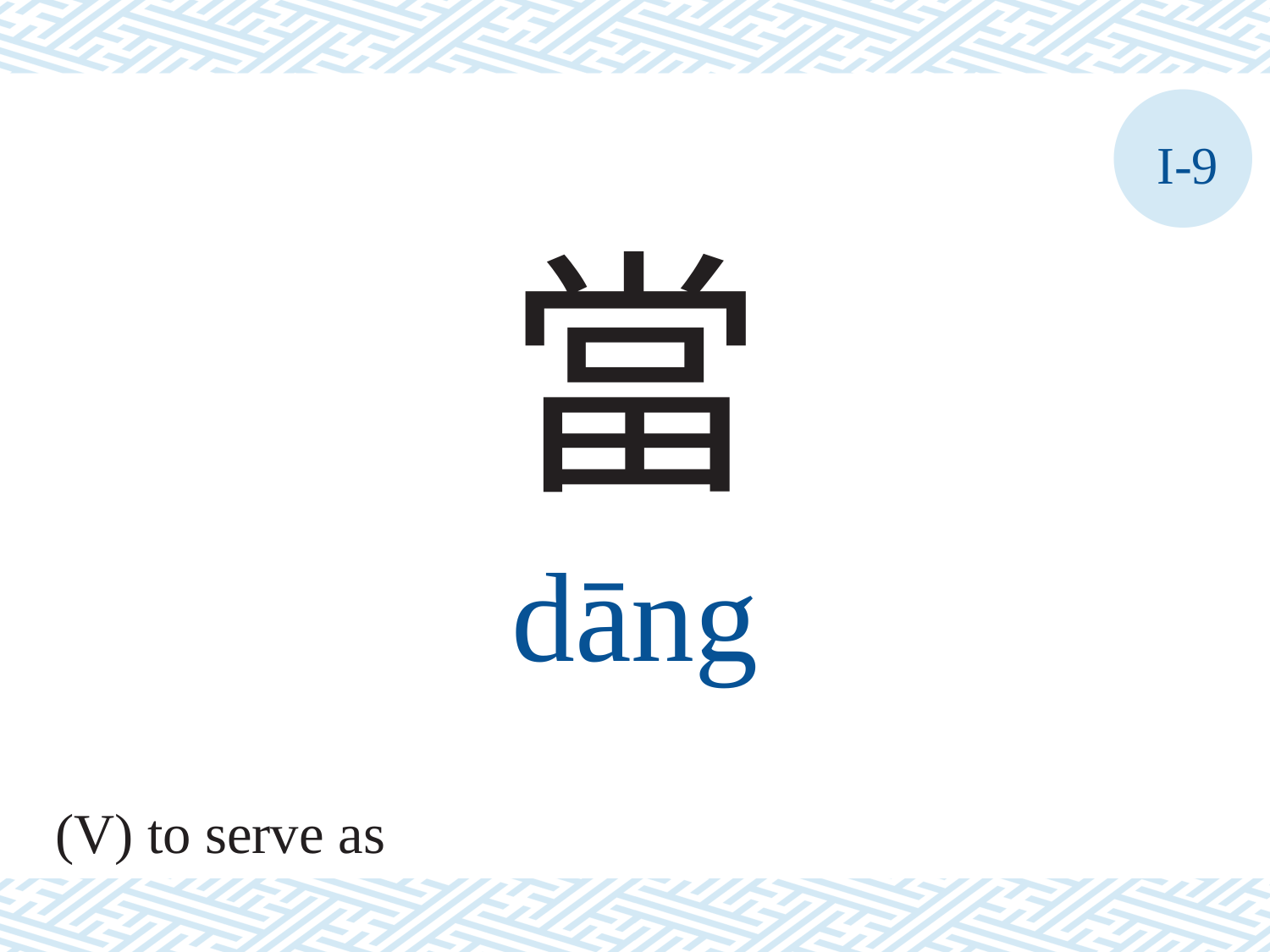

I-9
當
dāng
(V) to serve as